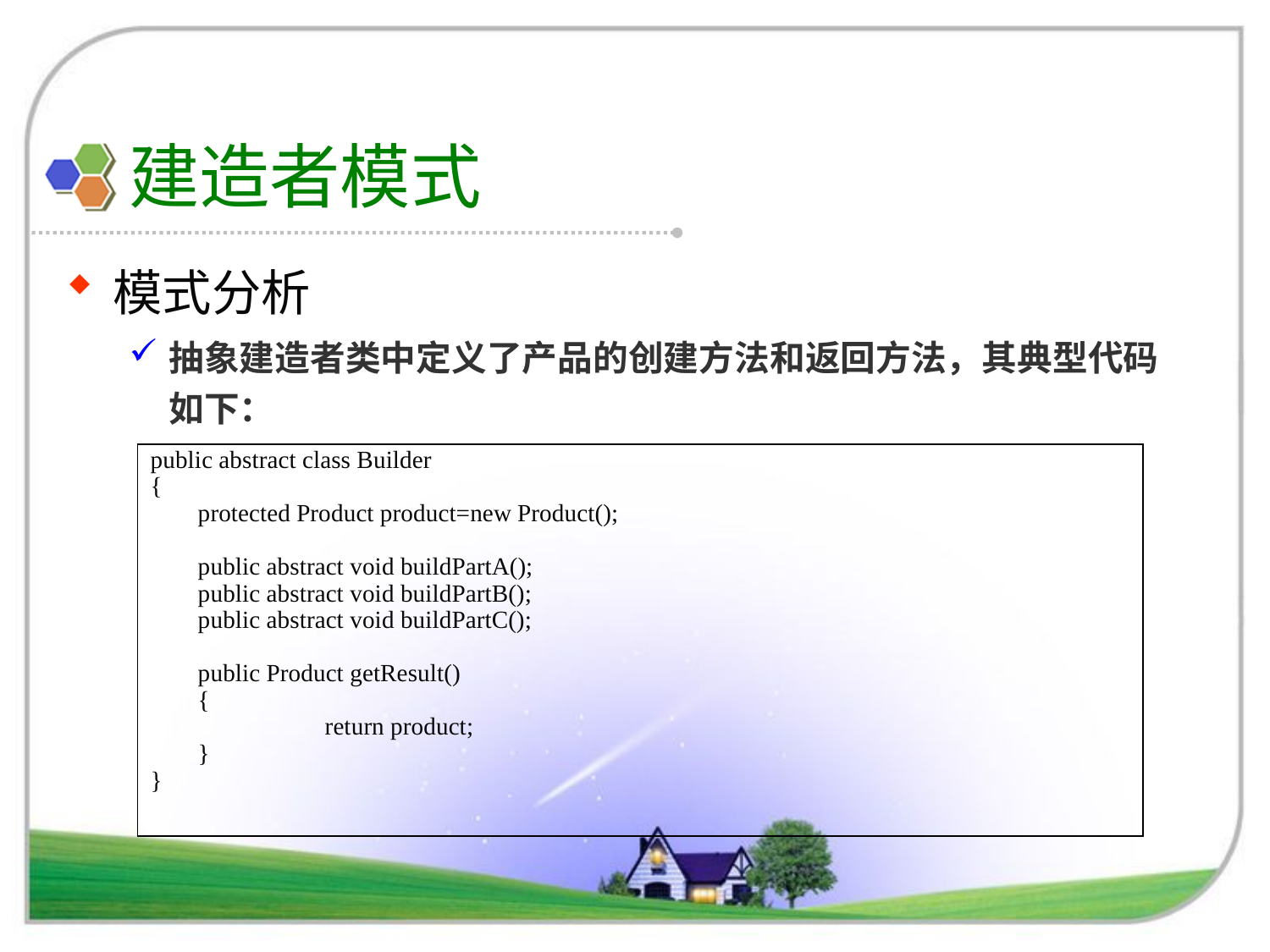

# 建造者模式
模式分析
抽象建造者类中定义了产品的创建方法和返回方法，其典型代码如下：
| public abstract class Builder { protected Product product=new Product(); public abstract void buildPartA(); public abstract void buildPartB(); public abstract void buildPartC(); public Product getResult() { return product; } } |
| --- |